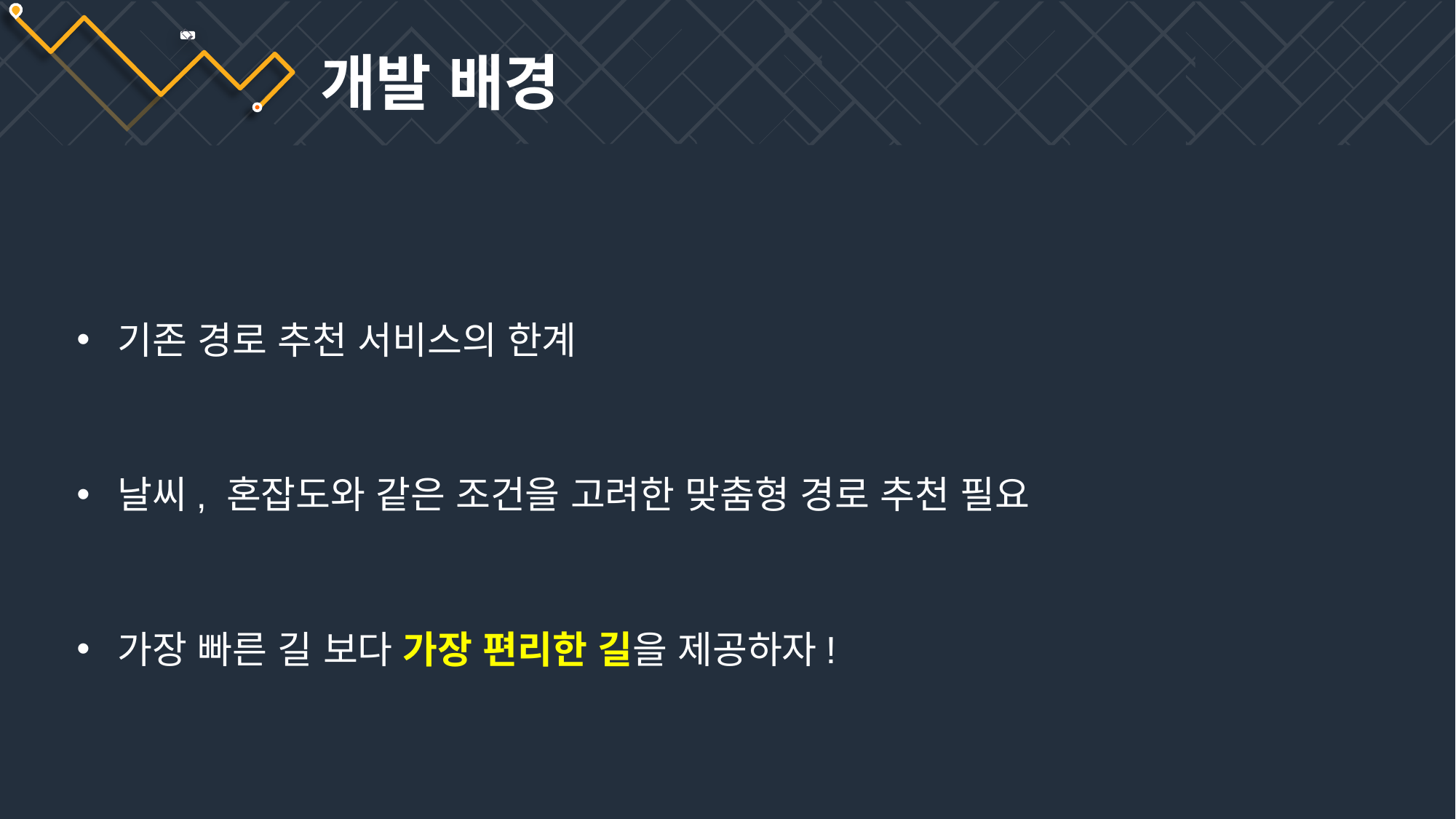

개발 배경
기존 경로 추천 서비스의 한계

날씨, 혼잡도와 같은 조건을 고려한 맞춤형 경로 추천 필요

가장 빠른 길 보다 가장 편리한 길을 제공하자!